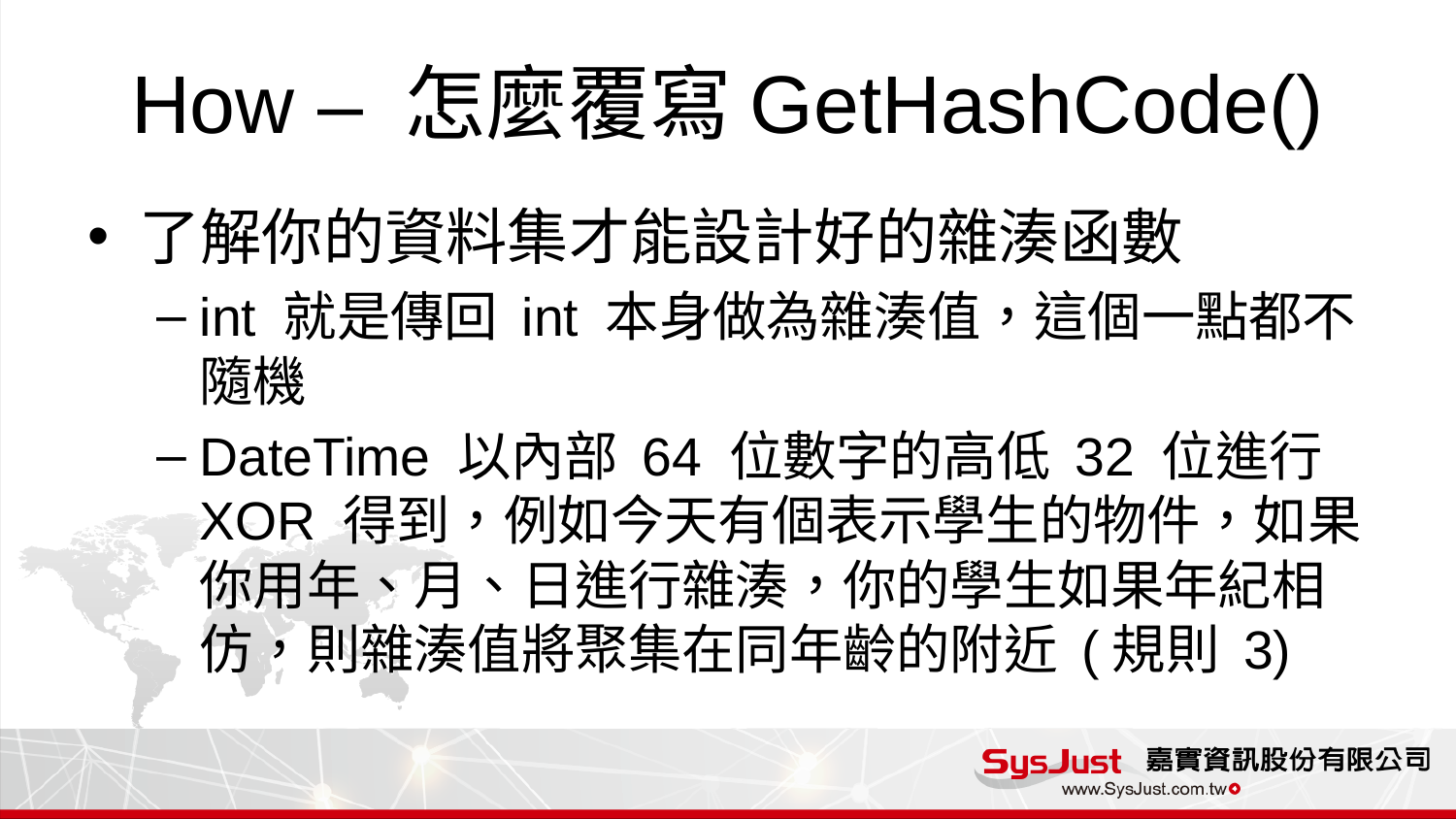

# How – 怎麼覆寫GetHashCode()
了解你的資料集才能設計好的雜湊函數
int 就是傳回 int 本身做為雜湊值，這個一點都不隨機
DateTime 以內部 64 位數字的高低 32 位進行 XOR 得到，例如今天有個表示學生的物件，如果你用年、月、日進行雜湊，你的學生如果年紀相仿，則雜湊值將聚集在同年齡的附近 (規則 3)